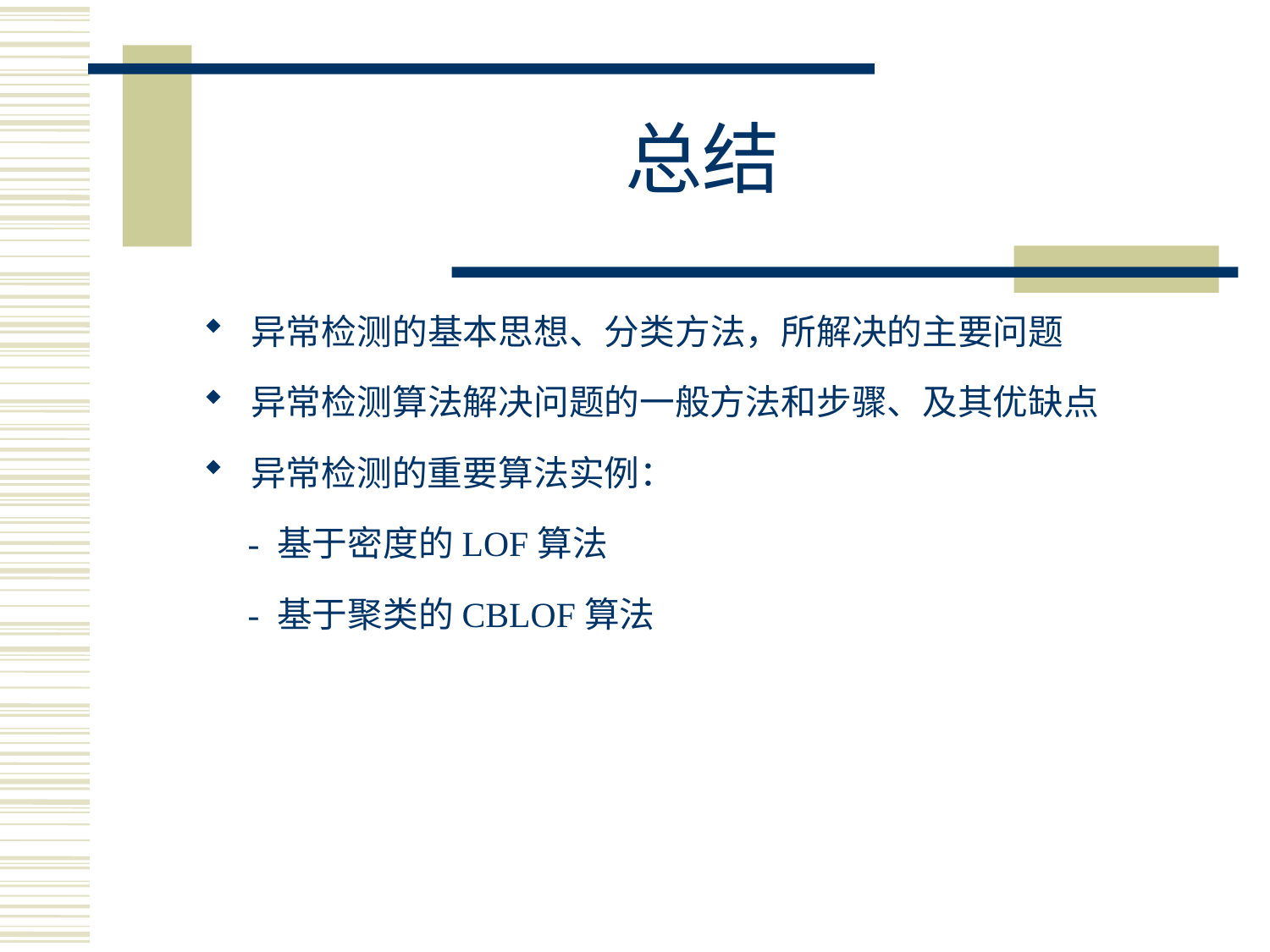

# 总结
异常检测的基本思想、分类方法，所解决的主要问题
异常检测算法解决问题的一般方法和步骤、及其优缺点
异常检测的重要算法实例：
     - 基于密度的LOF算法
     - 基于聚类的CBLOF算法